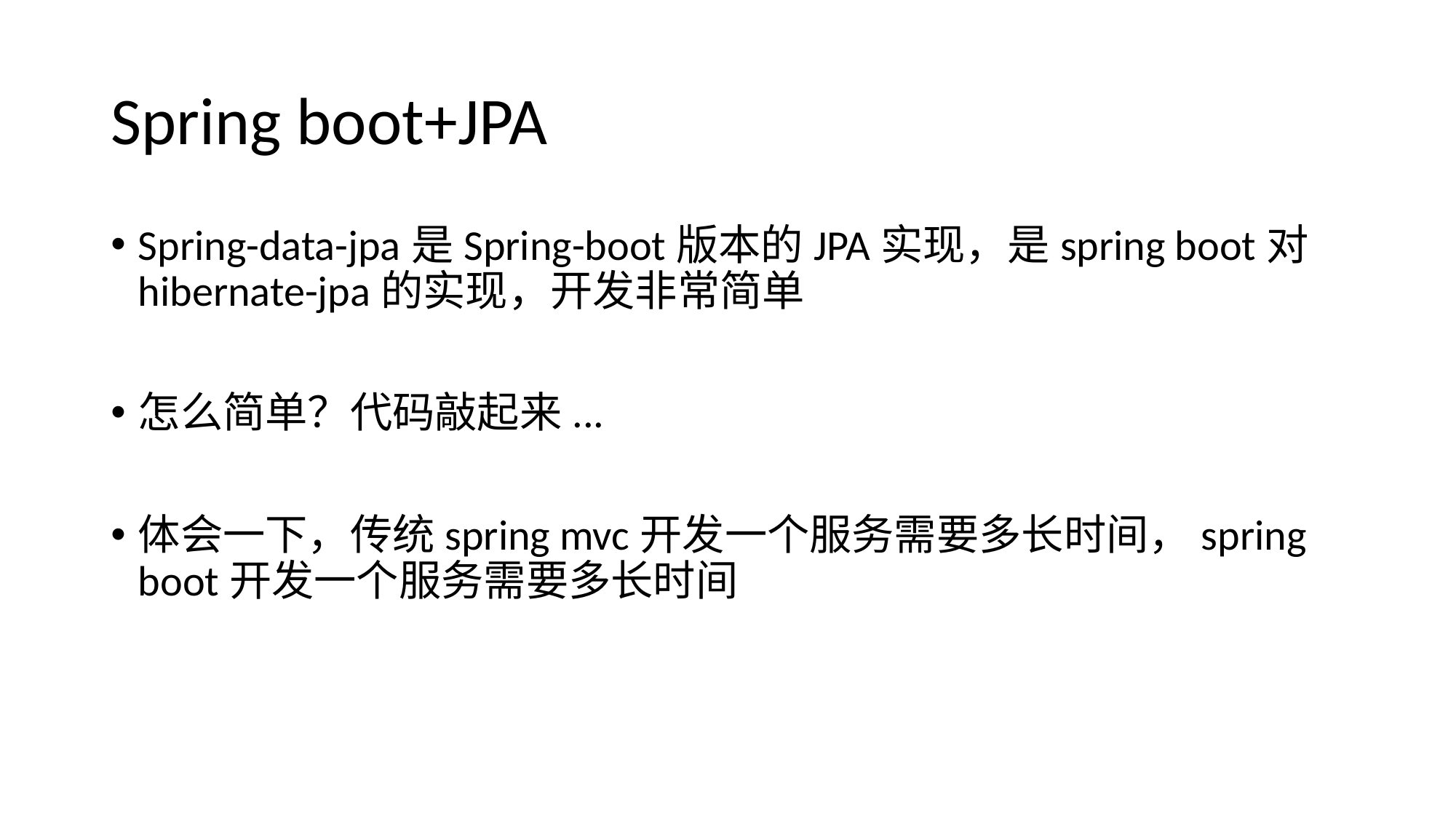

# Spring boot+JPA
Spring-data-jpa是Spring-boot版本的JPA实现，是spring boot对hibernate-jpa的实现，开发非常简单

怎么简单？代码敲起来...

体会一下，传统spring mvc开发一个服务需要多长时间，spring boot开发一个服务需要多长时间